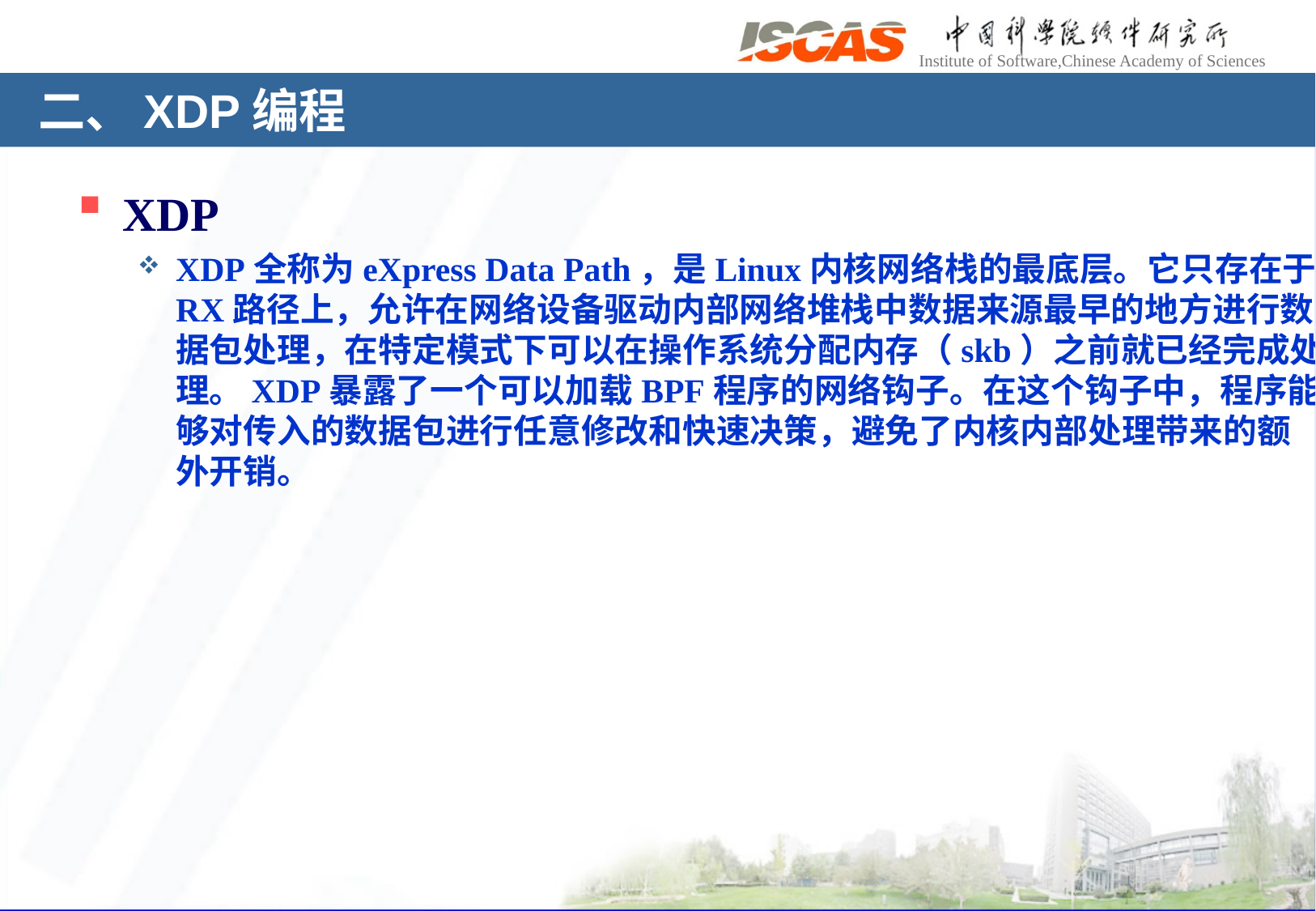

# 二、XDP编程
XDP
XDP全称为eXpress Data Path，是Linux内核网络栈的最底层。它只存在于RX路径上，允许在网络设备驱动内部网络堆栈中数据来源最早的地方进行数据包处理，在特定模式下可以在操作系统分配内存（skb）之前就已经完成处理。XDP暴露了一个可以加载BPF程序的网络钩子。在这个钩子中，程序能够对传入的数据包进行任意修改和快速决策，避免了内核内部处理带来的额外开销。